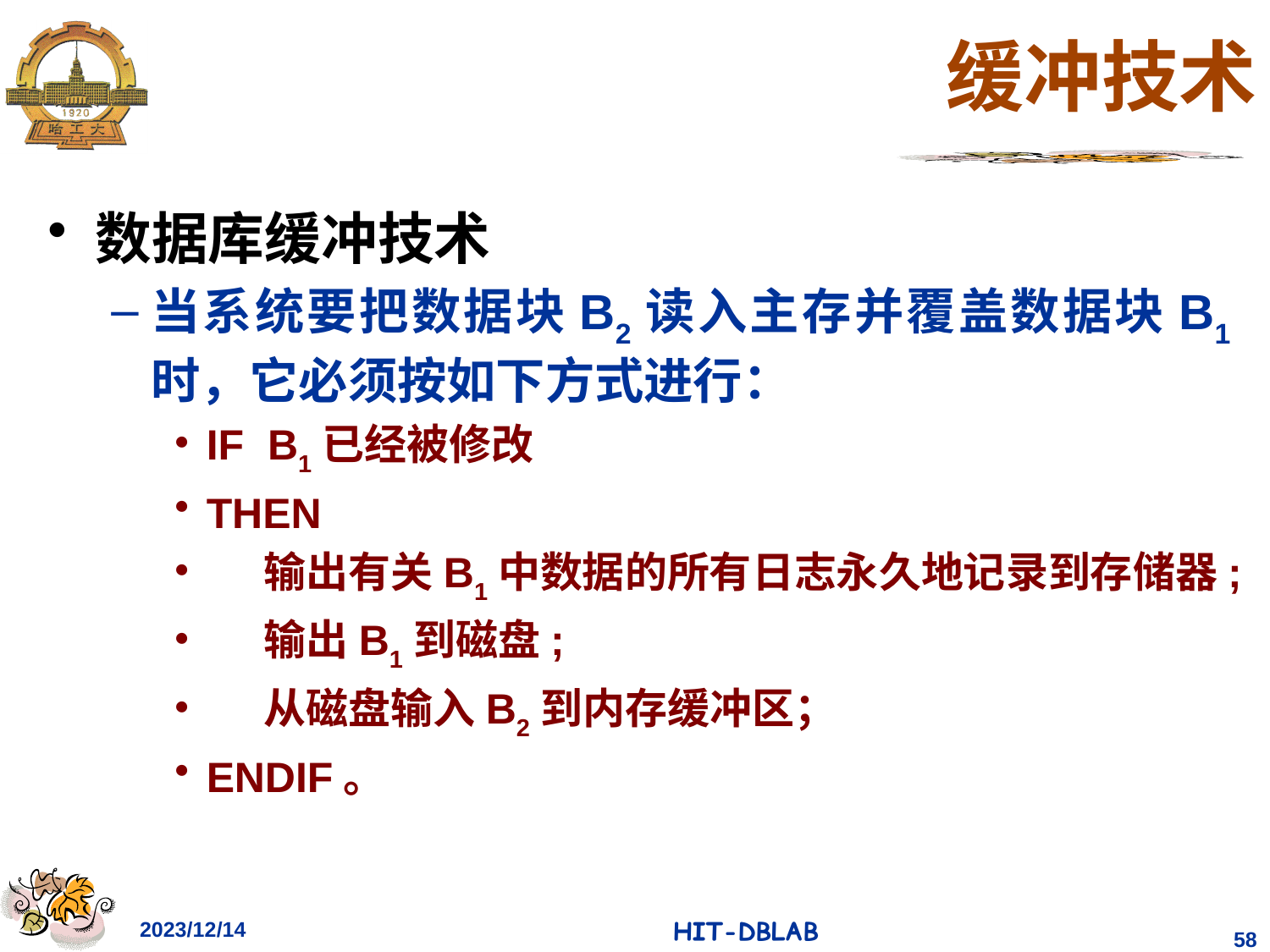

# 缓冲技术
数据库缓冲技术
当系统要把数据块B2读入主存并覆盖数据块B1时，它必须按如下方式进行：
IF  B1已经被修改
THEN
     输出有关B1中数据的所有日志永久地记录到存储器;
     输出B1到磁盘;
     从磁盘输入B2到内存缓冲区；
ENDIF。
2023/12/14
HIT-DBLAB
58